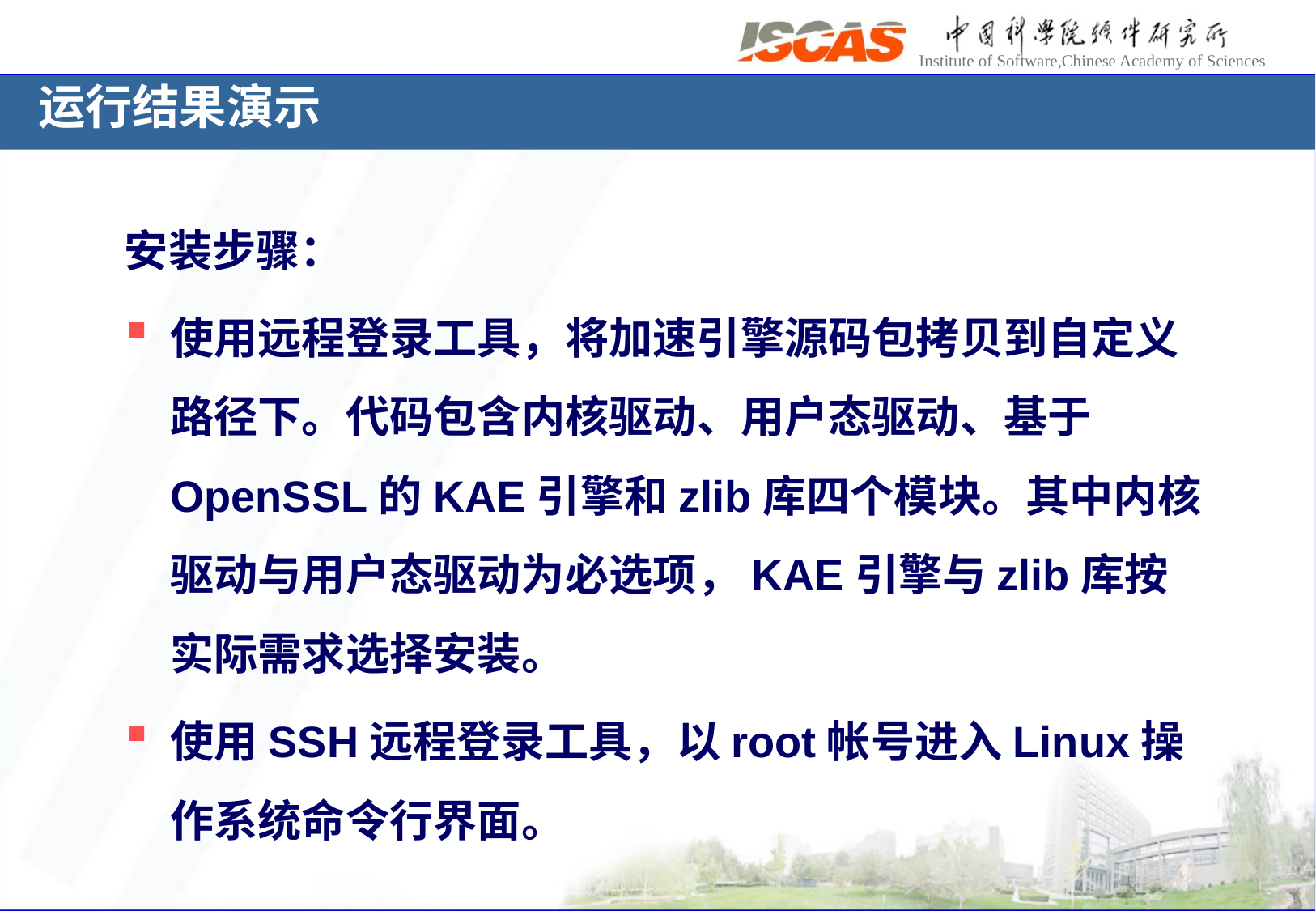

运行结果演示
安装步骤：
使用远程登录工具，将加速引擎源码包拷贝到自定义路径下。代码包含内核驱动、用户态驱动、基于OpenSSL的KAE引擎和zlib库四个模块。其中内核驱动与用户态驱动为必选项，KAE引擎与zlib库按实际需求选择安装。
使用SSH远程登录工具，以root帐号进入Linux操作系统命令行界面。